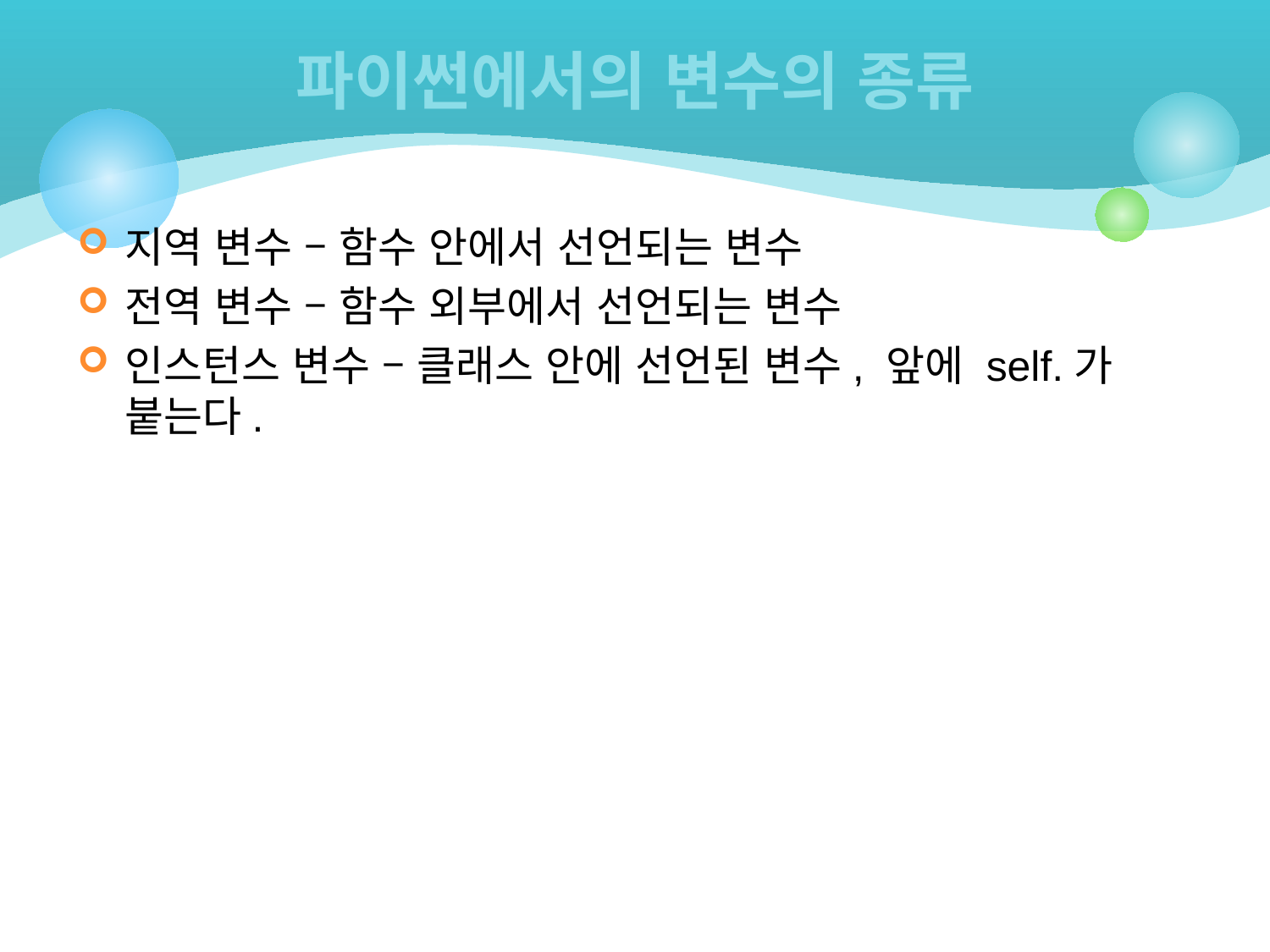

# 파이썬에서의 변수의 종류
지역 변수 – 함수 안에서 선언되는 변수
전역 변수 – 함수 외부에서 선언되는 변수
인스턴스 변수 – 클래스 안에 선언된 변수, 앞에 self.가 붙는다.